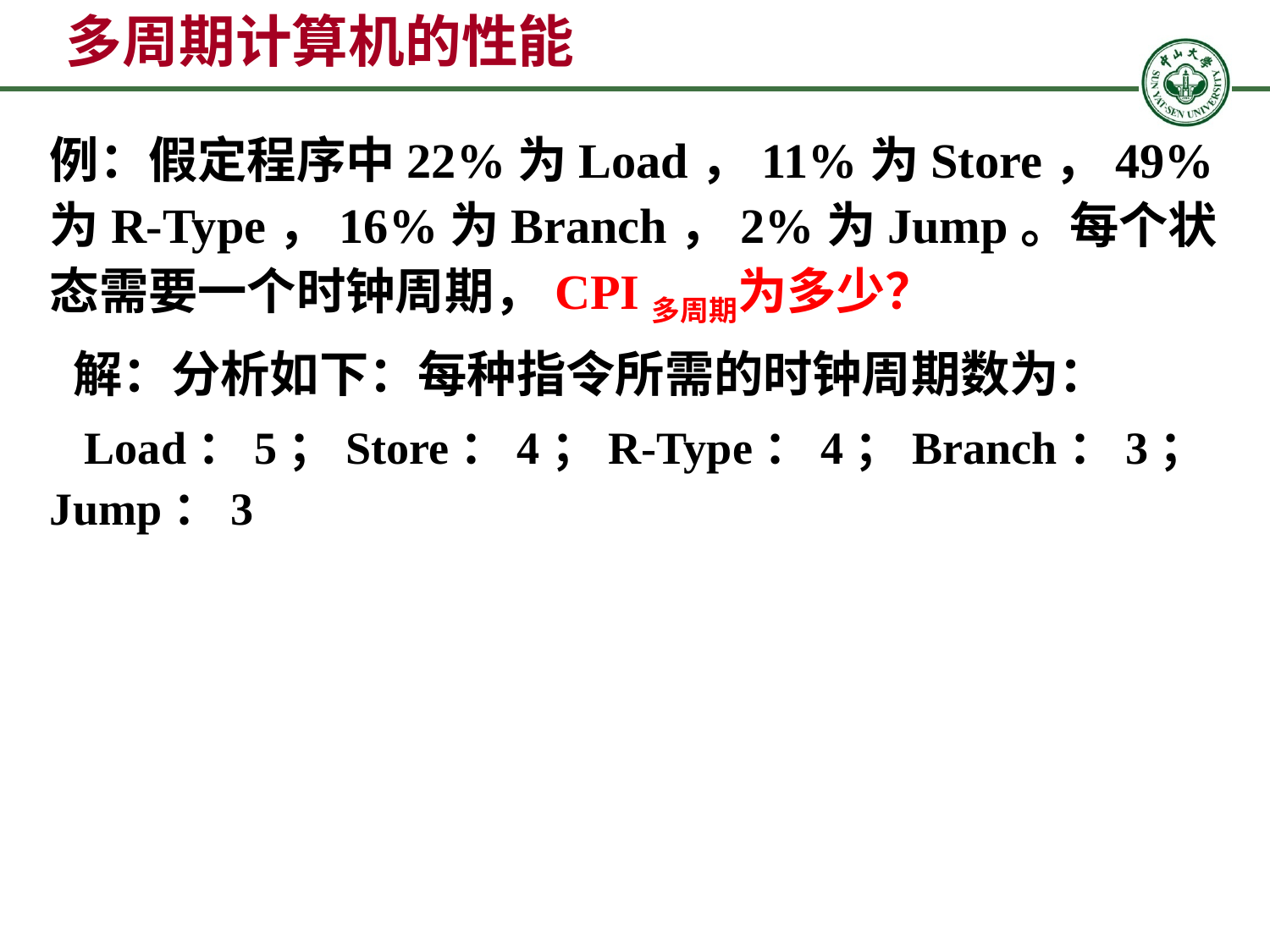

# 多周期计算机的性能
例：假定程序中22%为Load，11%为Store，49%为R-Type，16%为Branch，2%为Jump。每个状态需要一个时钟周期，CPI多周期为多少？
 解：分析如下：每种指令所需的时钟周期数为：
   Load：5；Store：4；R-Type：4；Branch：3；Jump：3